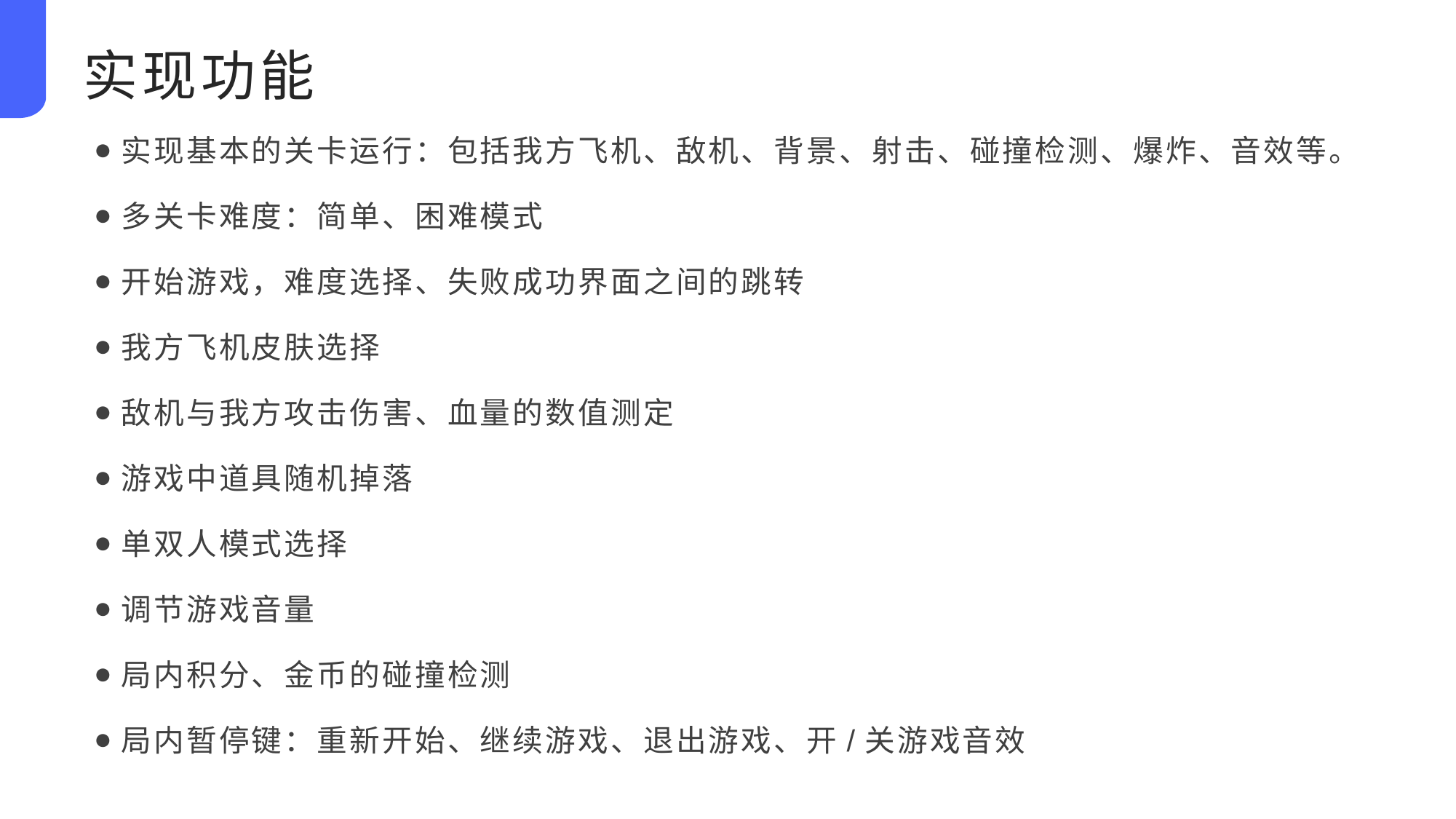

实现功能
实现基本的关卡运行：包括我方飞机、敌机、背景、射击、碰撞检测、爆炸、音效等。
多关卡难度：简单、困难模式
开始游戏，难度选择、失败成功界面之间的跳转
我方飞机皮肤选择
敌机与我方攻击伤害、血量的数值测定
游戏中道具随机掉落
单双人模式选择
调节游戏音量
局内积分、金币的碰撞检测
局内暂停键：重新开始、继续游戏、退出游戏、开/关游戏音效